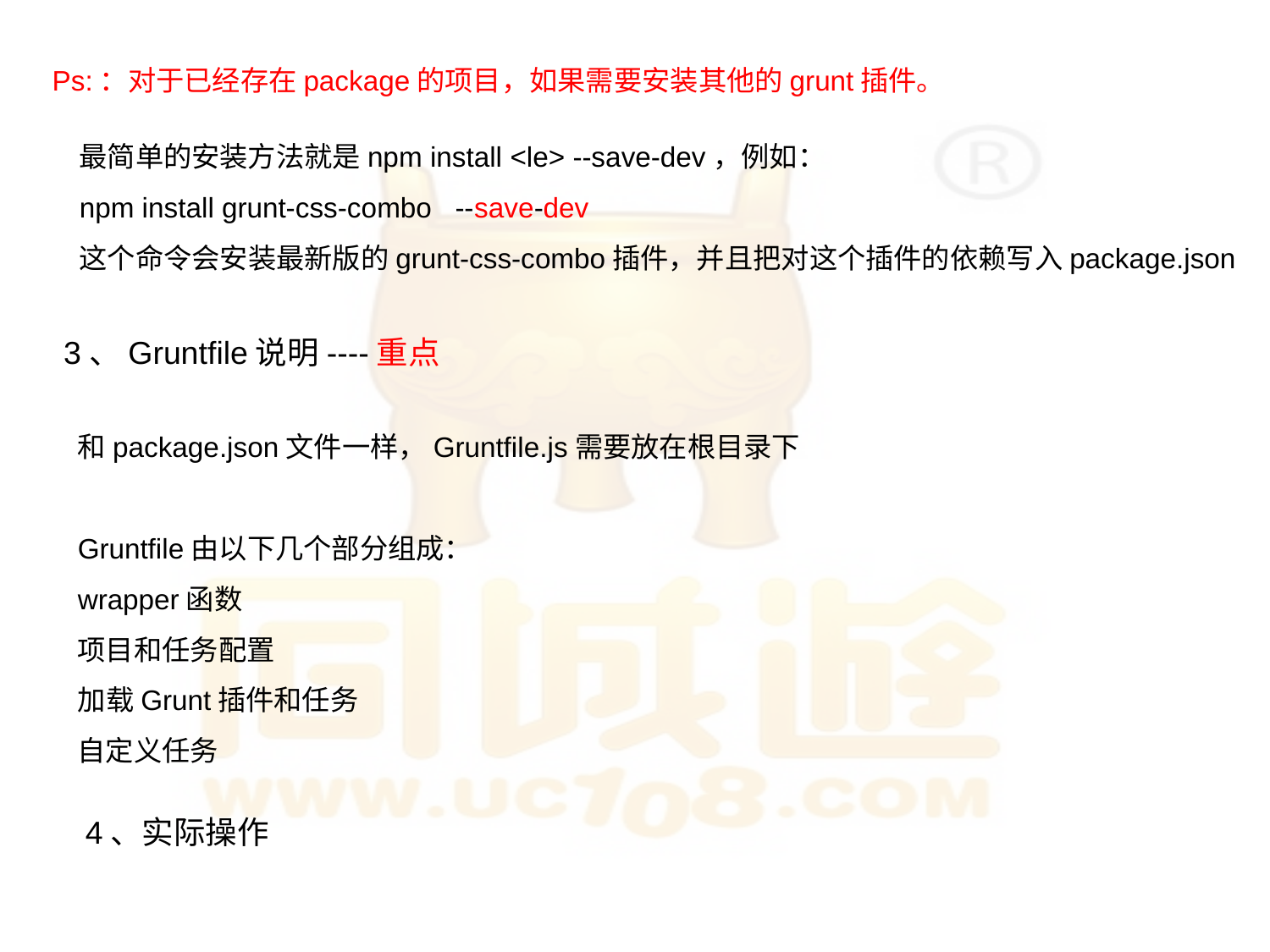

Ps:：对于已经存在package的项目，如果需要安装其他的grunt插件。
最简单的安装方法就是npm install <le> --save-dev，例如：
npm install grunt-css-combo   --save-dev
这个命令会安装最新版的grunt-css-combo插件，并且把对这个插件的依赖写入package.json
3、Gruntfile说明----重点
和package.json文件一样，Gruntfile.js需要放在根目录下

Gruntfile由以下几个部分组成：
wrapper函数
项目和任务配置
加载Grunt插件和任务
自定义任务
4、实际操作